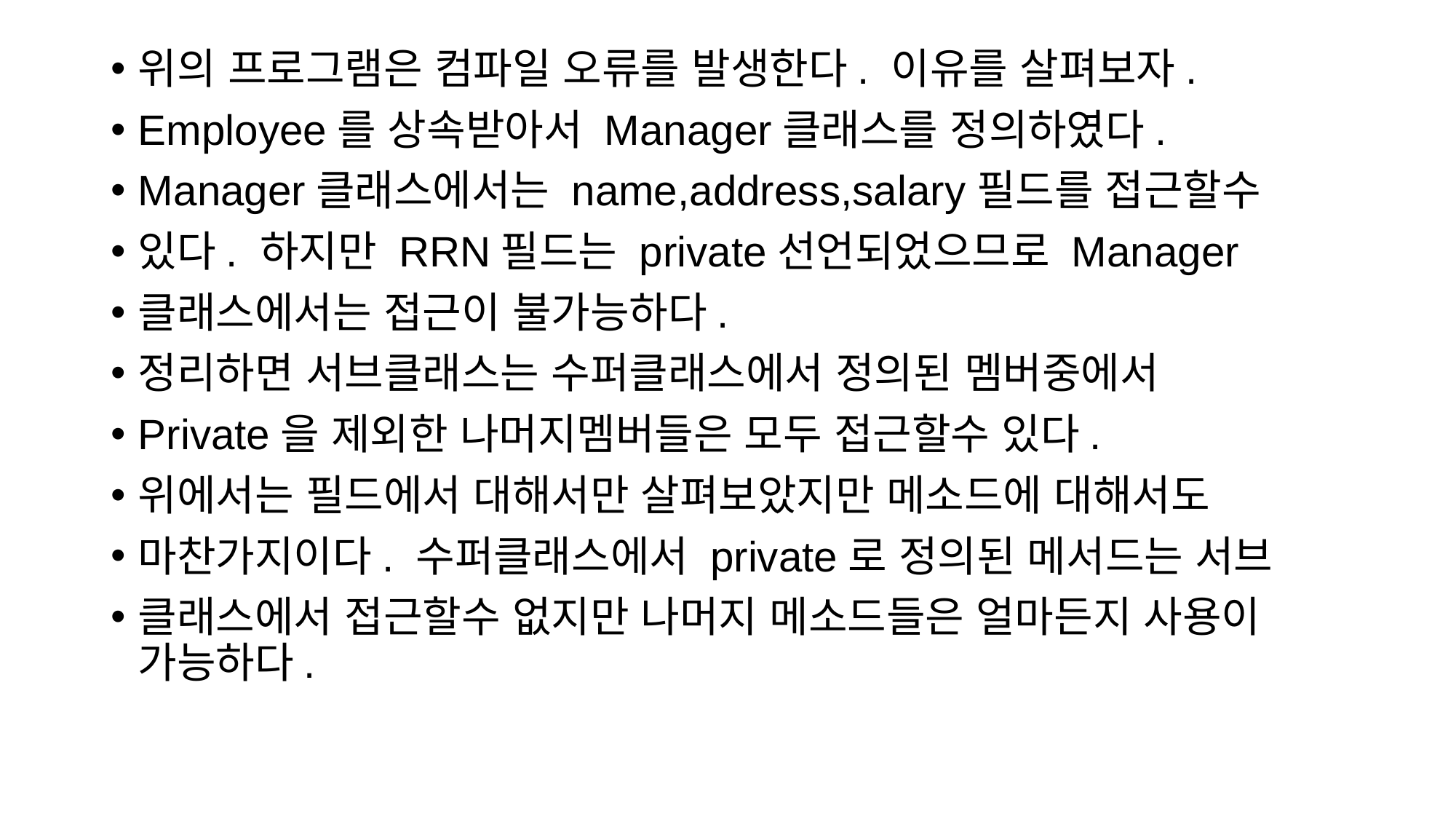

위의 프로그램은 컴파일 오류를 발생한다. 이유를 살펴보자.
Employee를 상속받아서 Manager클래스를 정의하였다.
Manager클래스에서는 name,address,salary필드를 접근할수
있다. 하지만 RRN필드는 private선언되었으므로 Manager
클래스에서는 접근이 불가능하다.
정리하면 서브클래스는 수퍼클래스에서 정의된 멤버중에서
Private을 제외한 나머지멤버들은 모두 접근할수 있다.
위에서는 필드에서 대해서만 살펴보았지만 메소드에 대해서도
마찬가지이다. 수퍼클래스에서 private로 정의된 메서드는 서브
클래스에서 접근할수 없지만 나머지 메소드들은 얼마든지 사용이 가능하다.